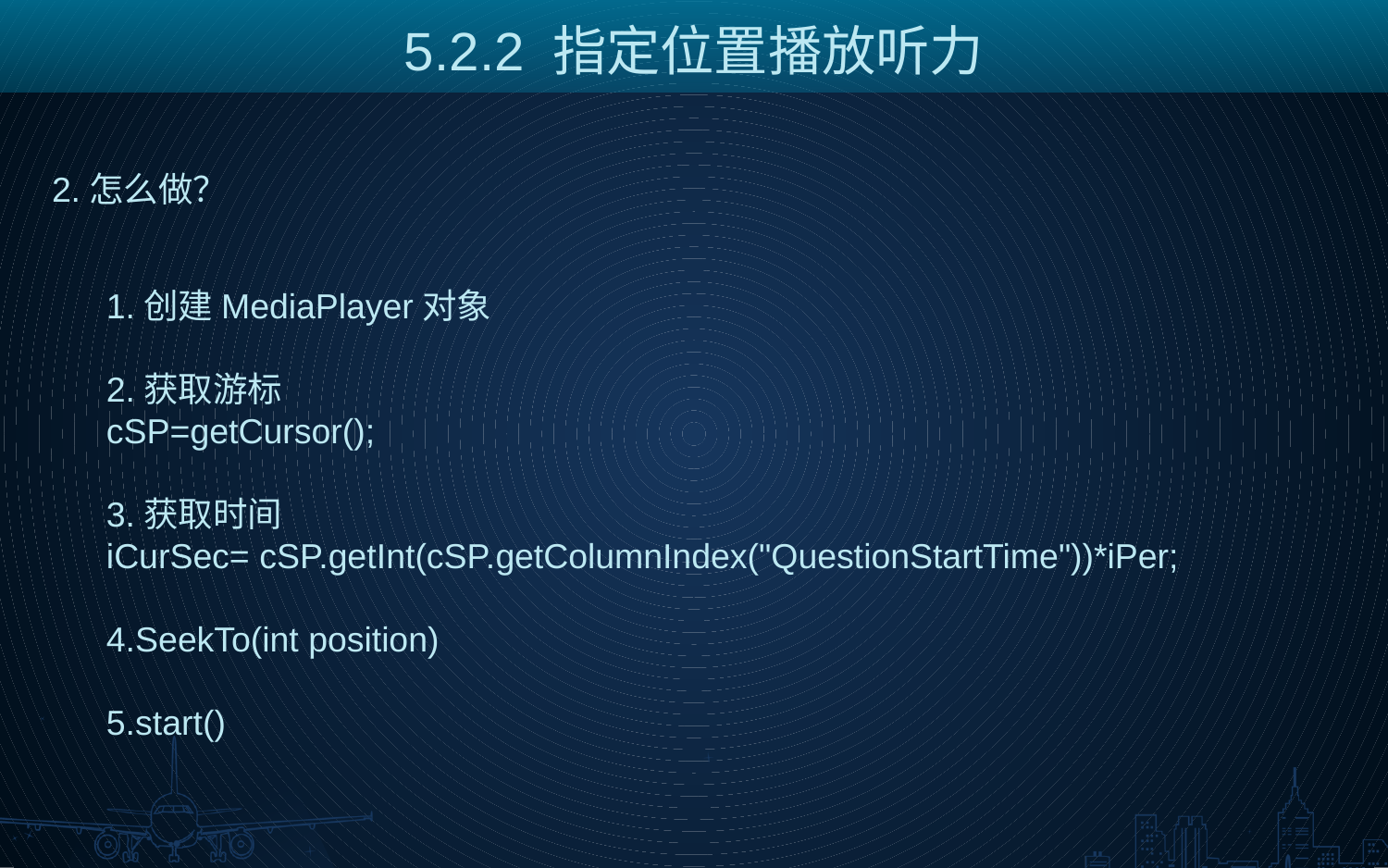

5.2.2 指定位置播放听力
2.怎么做？

1.创建MediaPlayer对象

2.获取游标
cSP=getCursor();

3.获取时间
iCurSec= cSP.getInt(cSP.getColumnIndex("QuestionStartTime"))*iPer;

4.SeekTo(int position)

5.start()